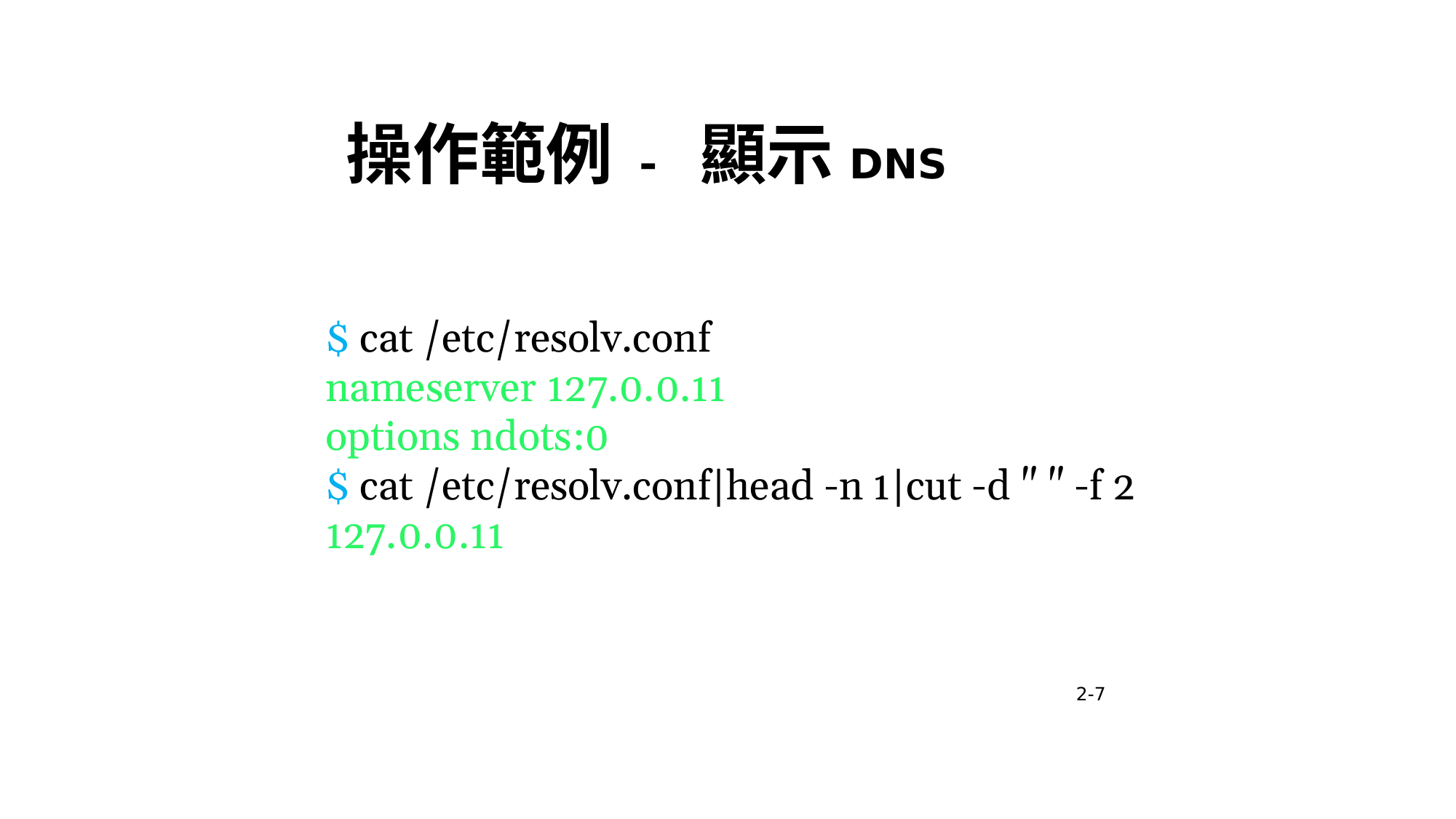

# 操作範例 - 顯示DNS
$ cat /etc/resolv.conf
nameserver 127.0.0.11
options ndots:0
$ cat /etc/resolv.conf|head -n 1|cut -d " " -f 2
127.0.0.11
2-7